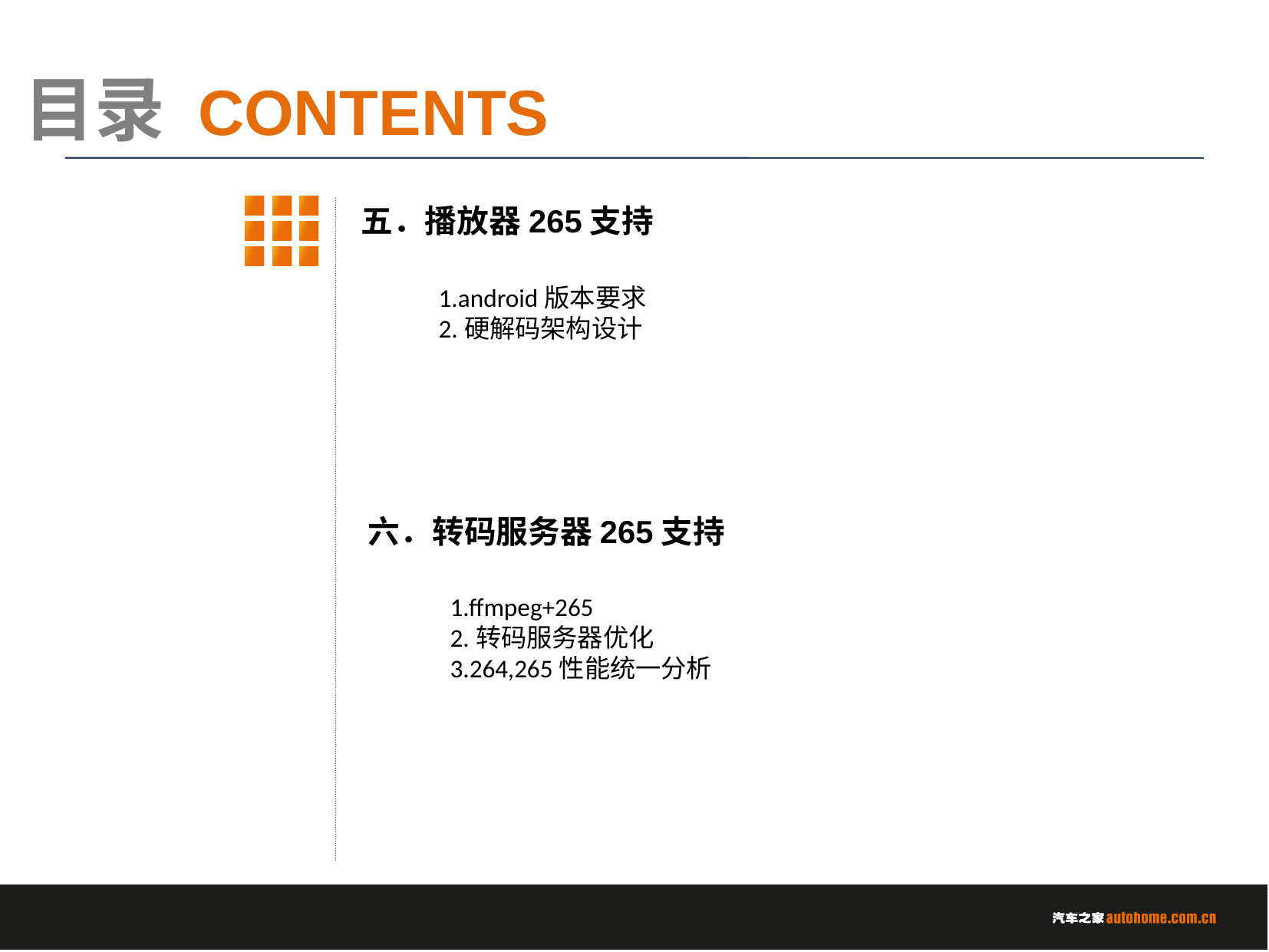

五．播放器265支持
1.android版本要求
2.硬解码架构设计
六．转码服务器265支持

1.ffmpeg+265
2.转码服务器优化
3.264,265性能统一分析